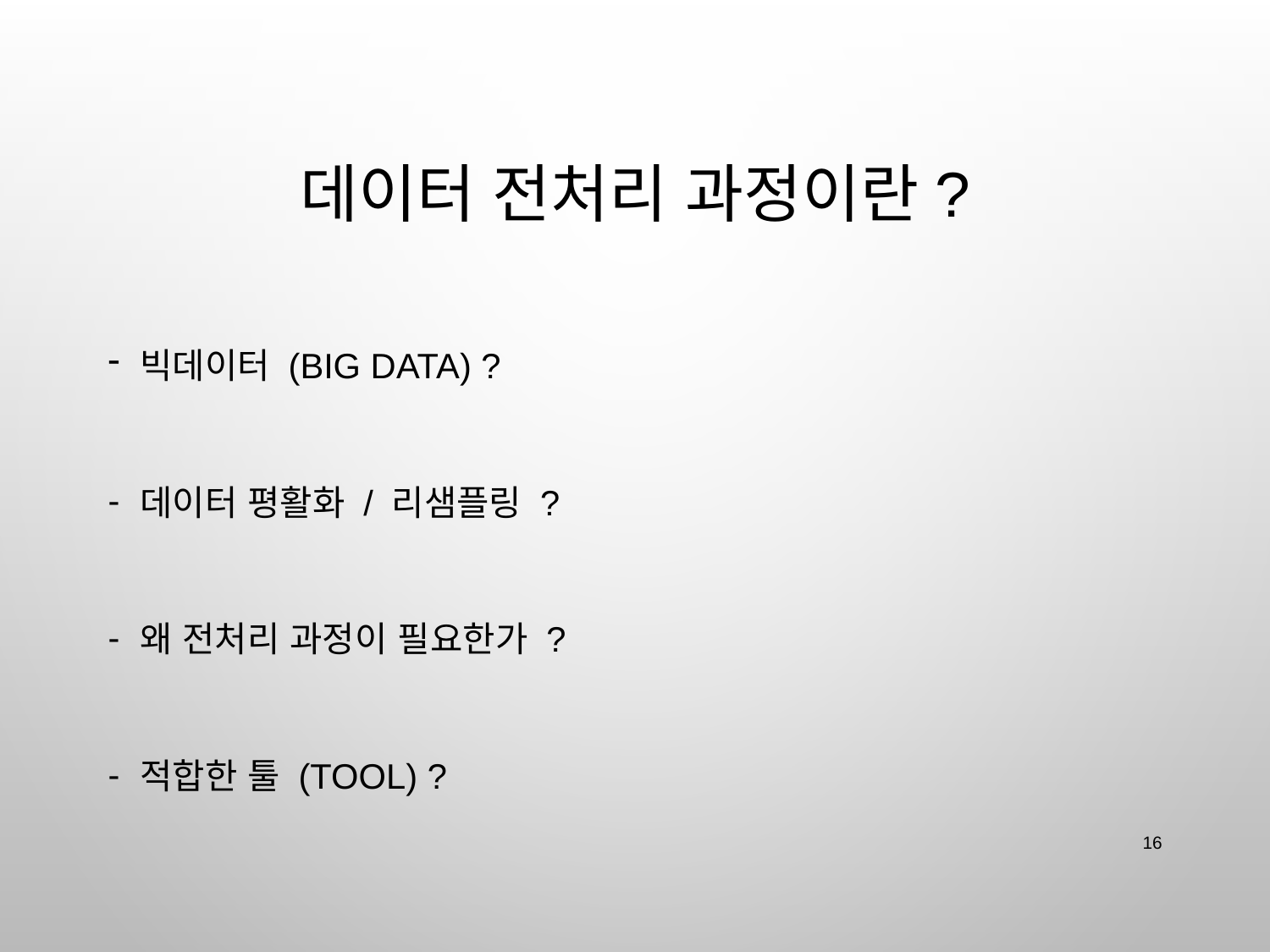

# 데이터 전처리 과정이란?
빅데이터 (Big Data) ?

데이터 평활화 / 리샘플링 ?

왜 전처리 과정이 필요한가 ?

적합한 툴 (Tool) ?
16